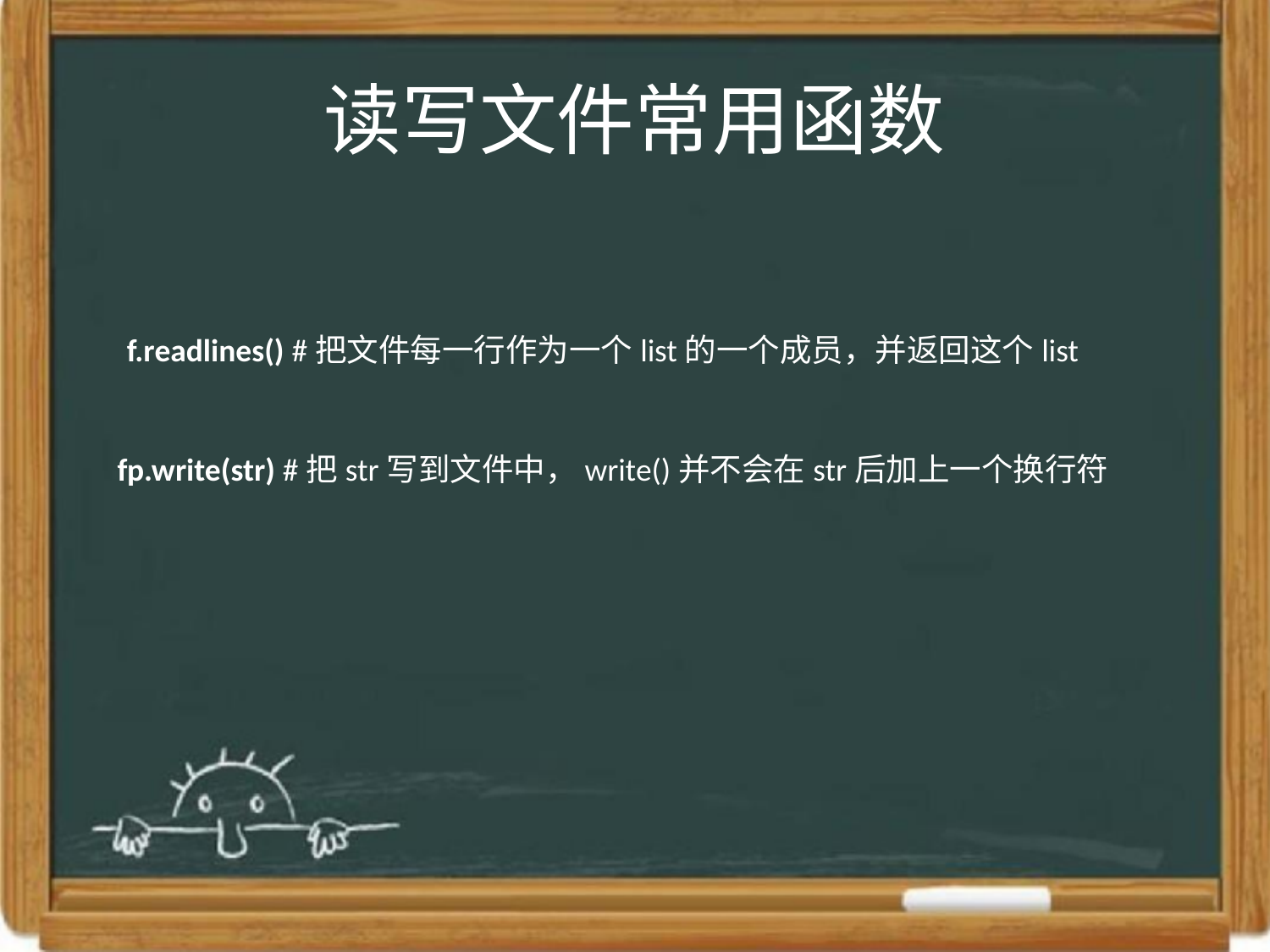

# 读写文件常用函数

f.readlines() #把文件每一行作为一个list的一个成员，并返回这个list
fp.write(str) #把str写到文件中，write()并不会在str后加上一个换行符